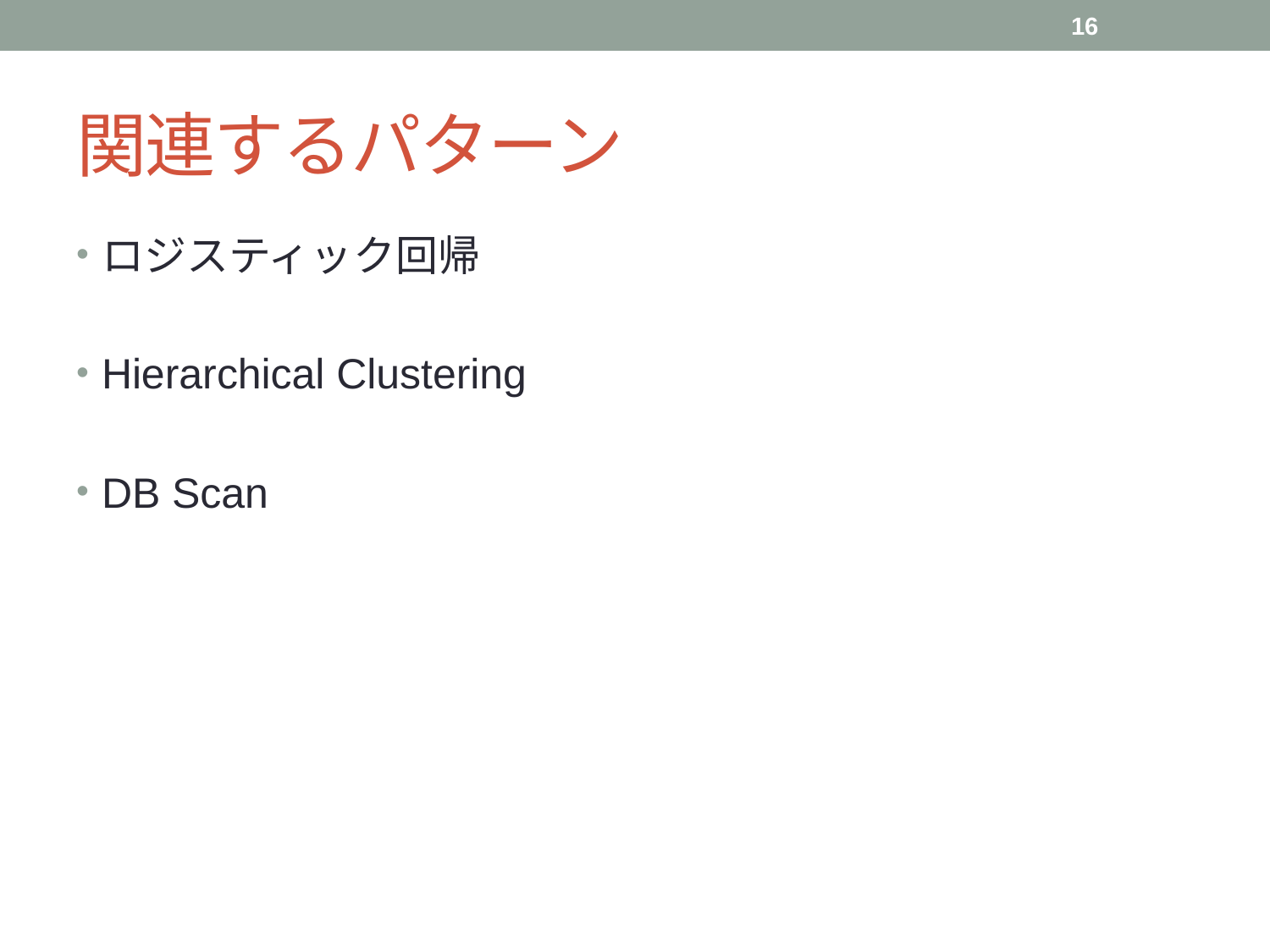

16
# 関連するパターン
ロジスティック回帰

Hierarchical Clustering

DB Scan